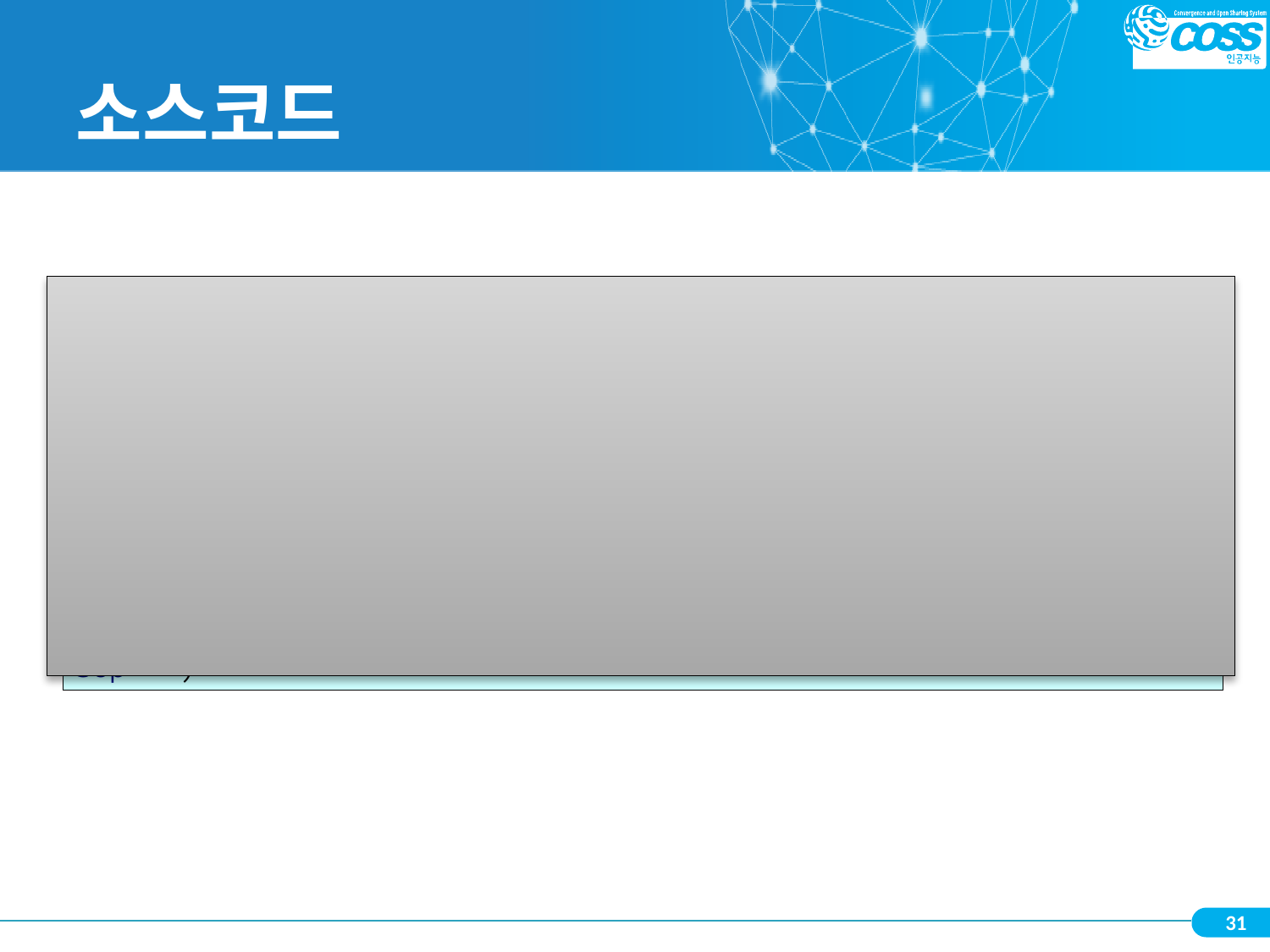

# 소스코드

# 생년월일 구하기
birth = int(input("생년월일 입력: "))
year = birth // 10000
month = birth % 10000 // 100
day = birth % 100
print("출생일자: ", year, "년 ", month, "월 ", day, " 일", sep="")